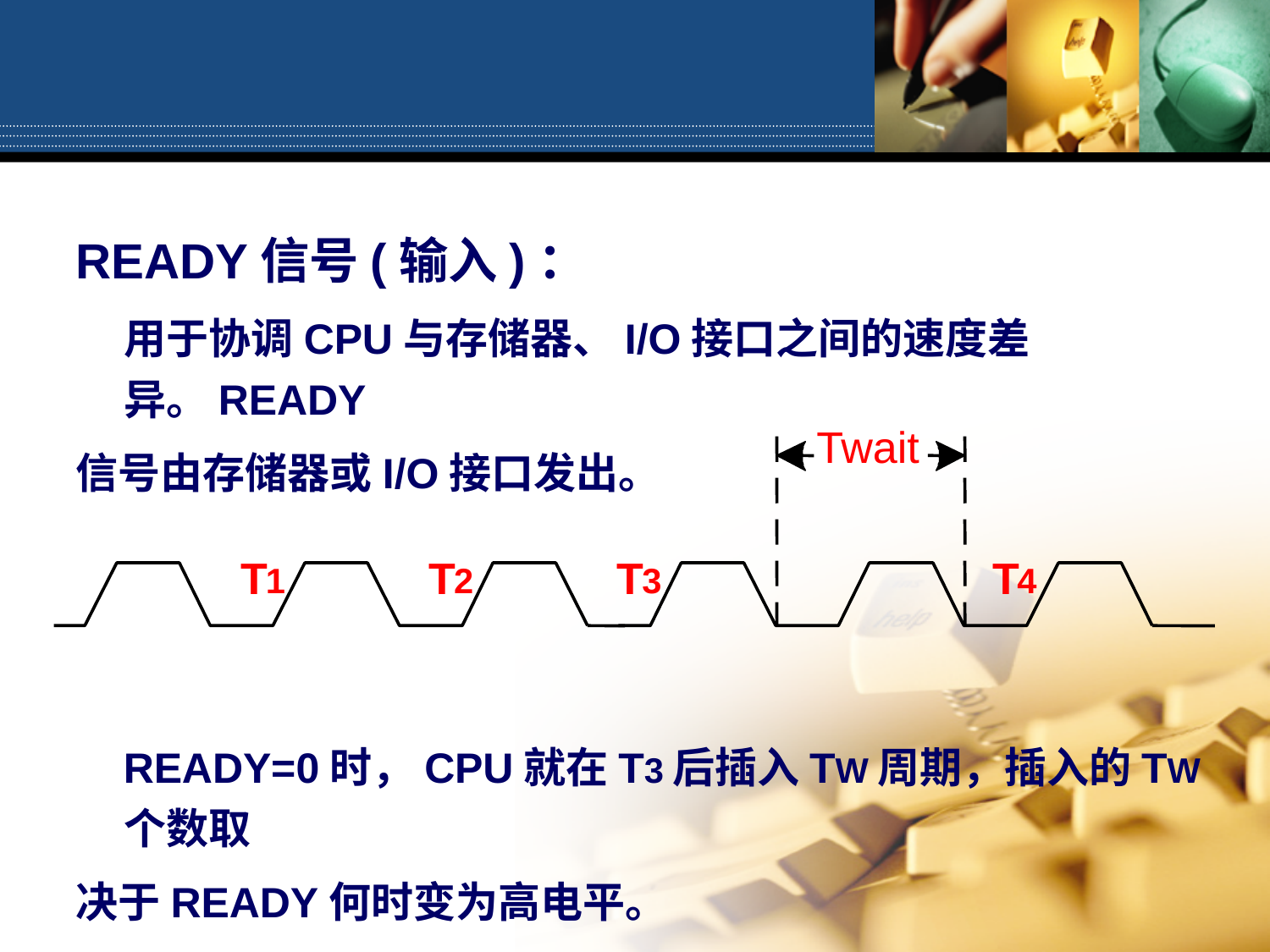

READY信号(输入)：
    用于协调CPU与存储器、I/O接口之间的速度差异。READY
信号由存储器或I/O接口发出。

    READY=0时，CPU就在T3后插入TW周期，插入的TW个数取
决于READY何时变为高电平。
Twait

T
T
T
T
1
2
3
4